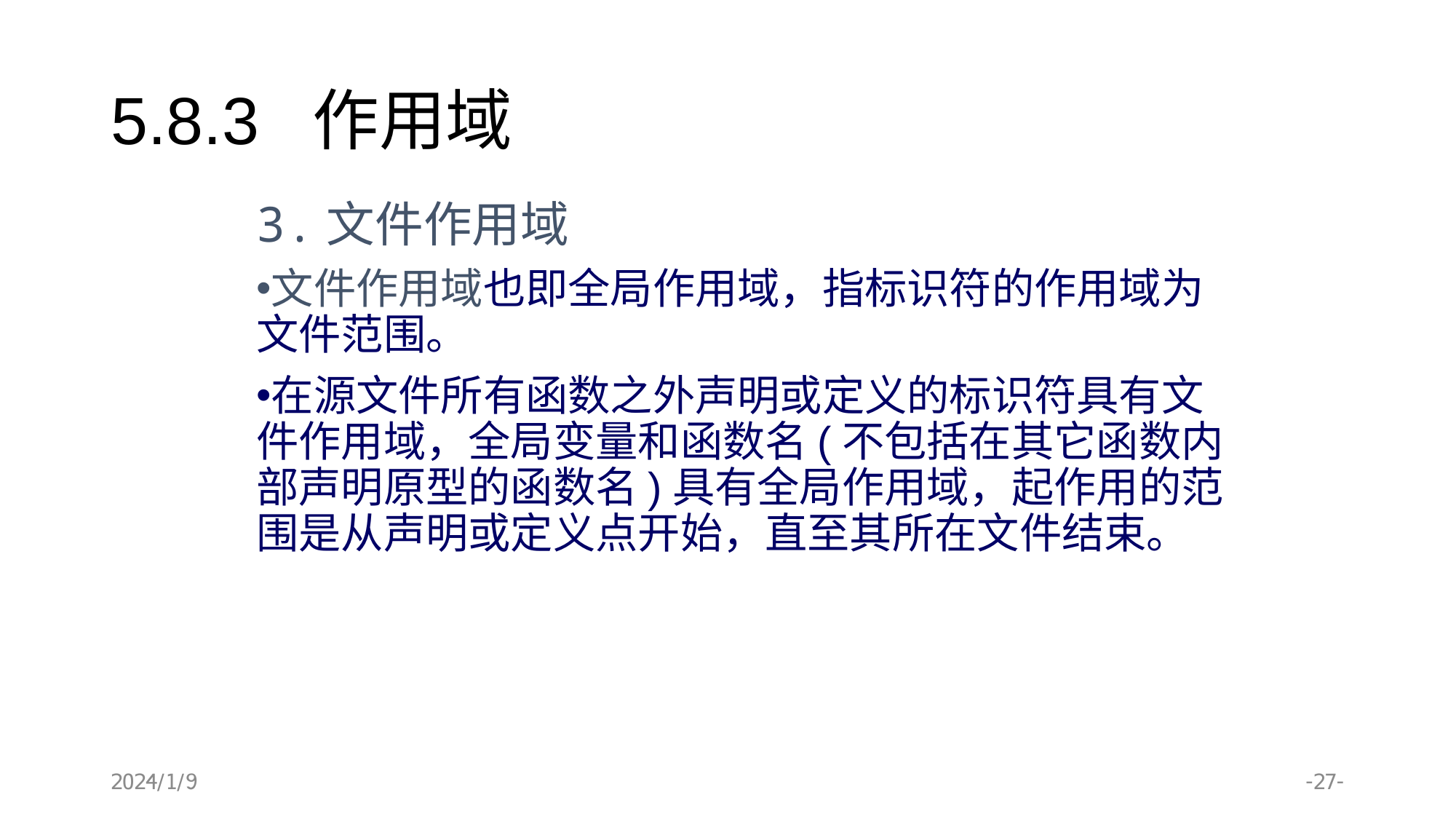

# 5.8.3  作用域
3.文件作用域
文件作用域也即全局作用域，指标识符的作用域为文件范围。
在源文件所有函数之外声明或定义的标识符具有文件作用域，全局变量和函数名(不包括在其它函数内部声明原型的函数名)具有全局作用域，起作用的范围是从声明或定义点开始，直至其所在文件结束。
2024/1/9
-27-